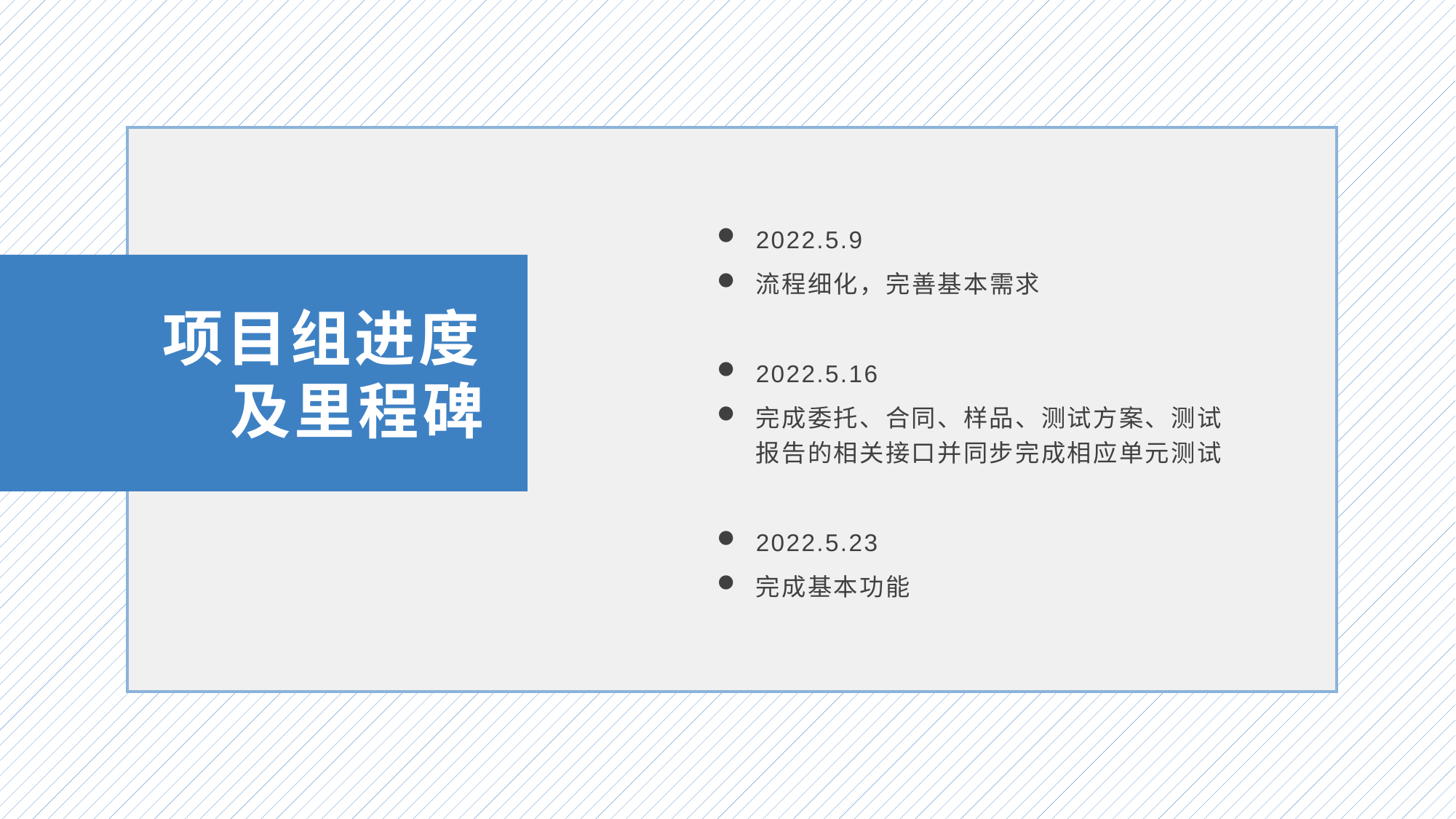

2022.5.9
流程细化，完善基本需求

2022.5.16
完成委托、合同、样品、测试方案、测试报告的相关接口并同步完成相应单元测试

2022.5.23
完成基本功能

项目组进度及里程碑
14